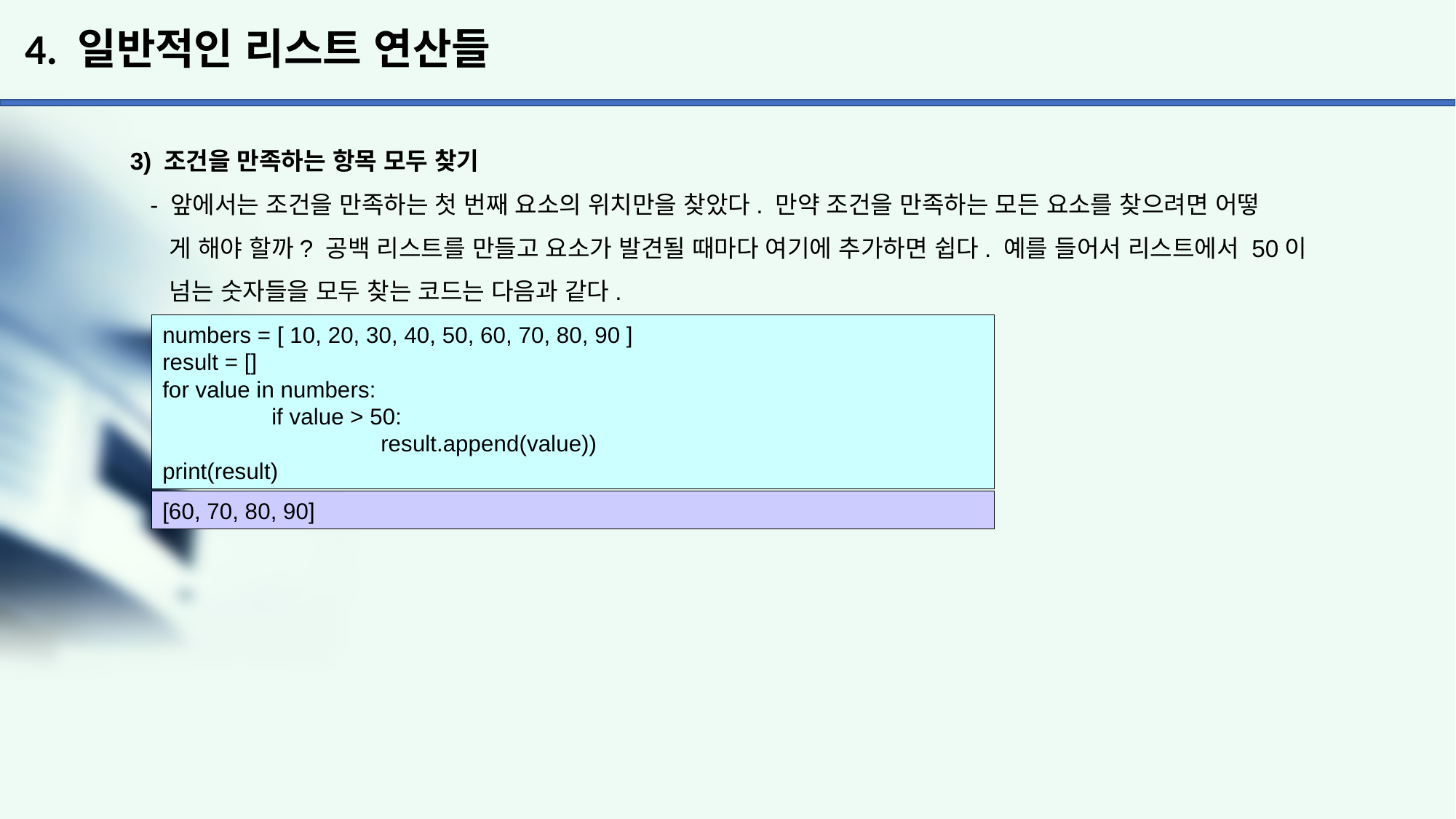

# 4. 일반적인 리스트 연산들
3) 조건을 만족하는 항목 모두 찾기
   - 앞에서는 조건을 만족하는 첫 번째 요소의 위치만을 찾았다. 만약 조건을 만족하는 모든 요소를 찾으려면 어떻
     게 해야 할까? 공백 리스트를 만들고 요소가 발견될 때마다 여기에 추가하면 쉽다. 예를 들어서 리스트에서 50이
     넘는 숫자들을 모두 찾는 코드는 다음과 같다.

numbers = [ 10, 20, 30, 40, 50, 60, 70, 80, 90 ]
result = []
for value in numbers:
	if value > 50:
		result.append(value))
print(result)
[60, 70, 80, 90]